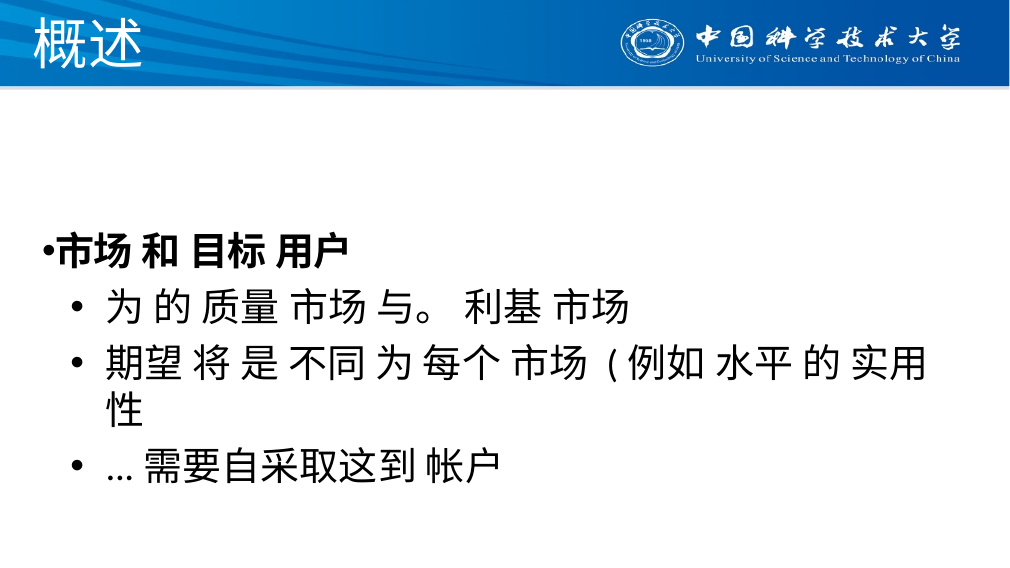

# 概述
市场 和 目标 用户
为 的 质量 市场 与。 利基 市场
期望 将 是 不同 为 每个 市场 (例如 水平 的 实用性
...需要自采取这到 帐户